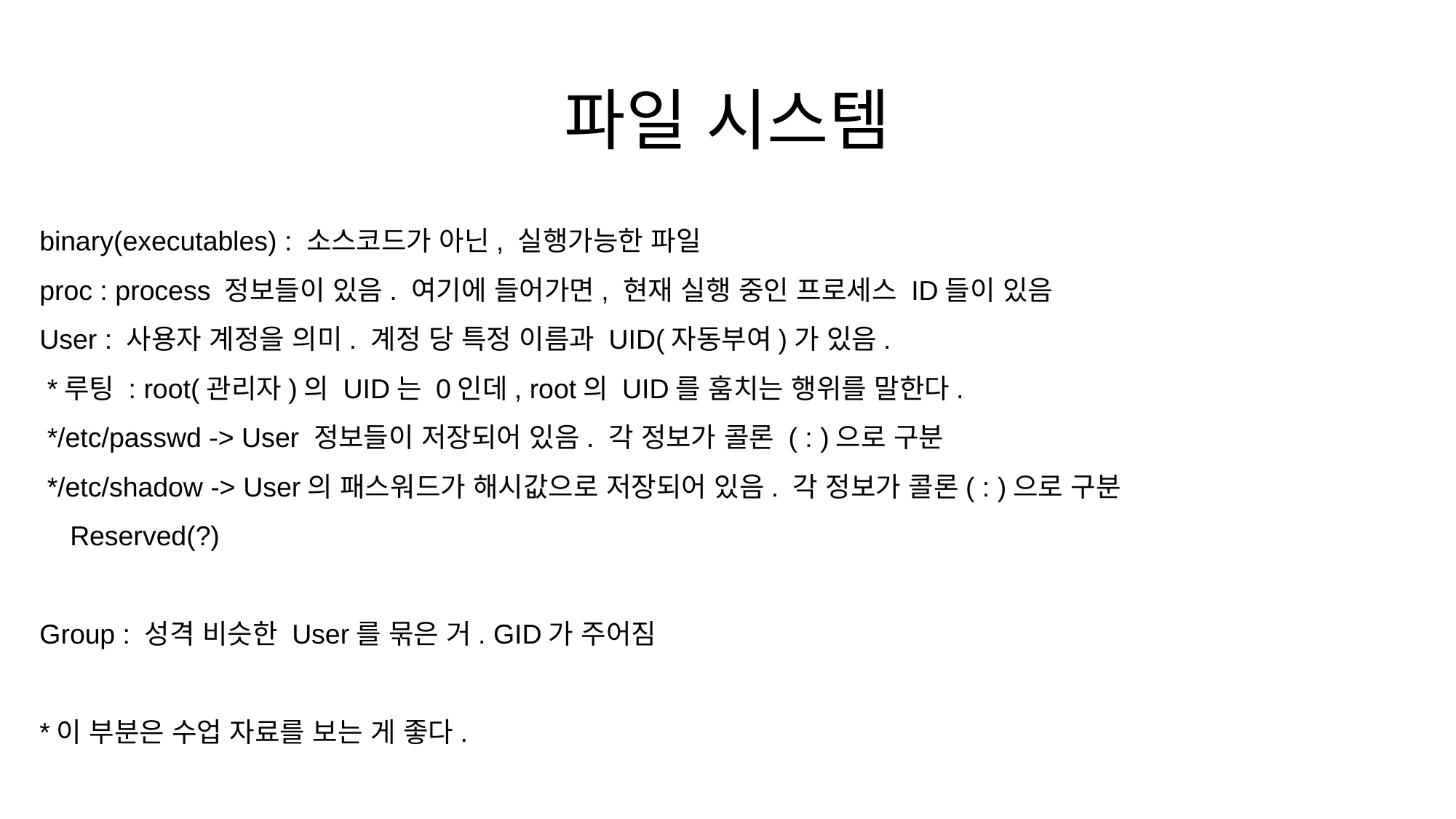

# 파일 시스템
binary(executables) : 소스코드가 아닌, 실행가능한 파일
proc : process 정보들이 있음. 여기에 들어가면, 현재 실행 중인 프로세스 ID들이 있음
User : 사용자 계정을 의미. 계정 당 특정 이름과 UID(자동부여)가 있음.
 *루팅 : root(관리자)의 UID는 0인데, root의 UID를 훔치는 행위를 말한다.
 */etc/passwd -> User 정보들이 저장되어 있음. 각 정보가 콜론 ( : )으로 구분
 */etc/shadow -> User의 패스워드가 해시값으로 저장되어 있음. 각 정보가 콜론( : )으로 구분
    Reserved(?)

Group : 성격 비슷한 User를 묶은 거. GID가 주어짐

*이 부분은 수업 자료를 보는 게 좋다.